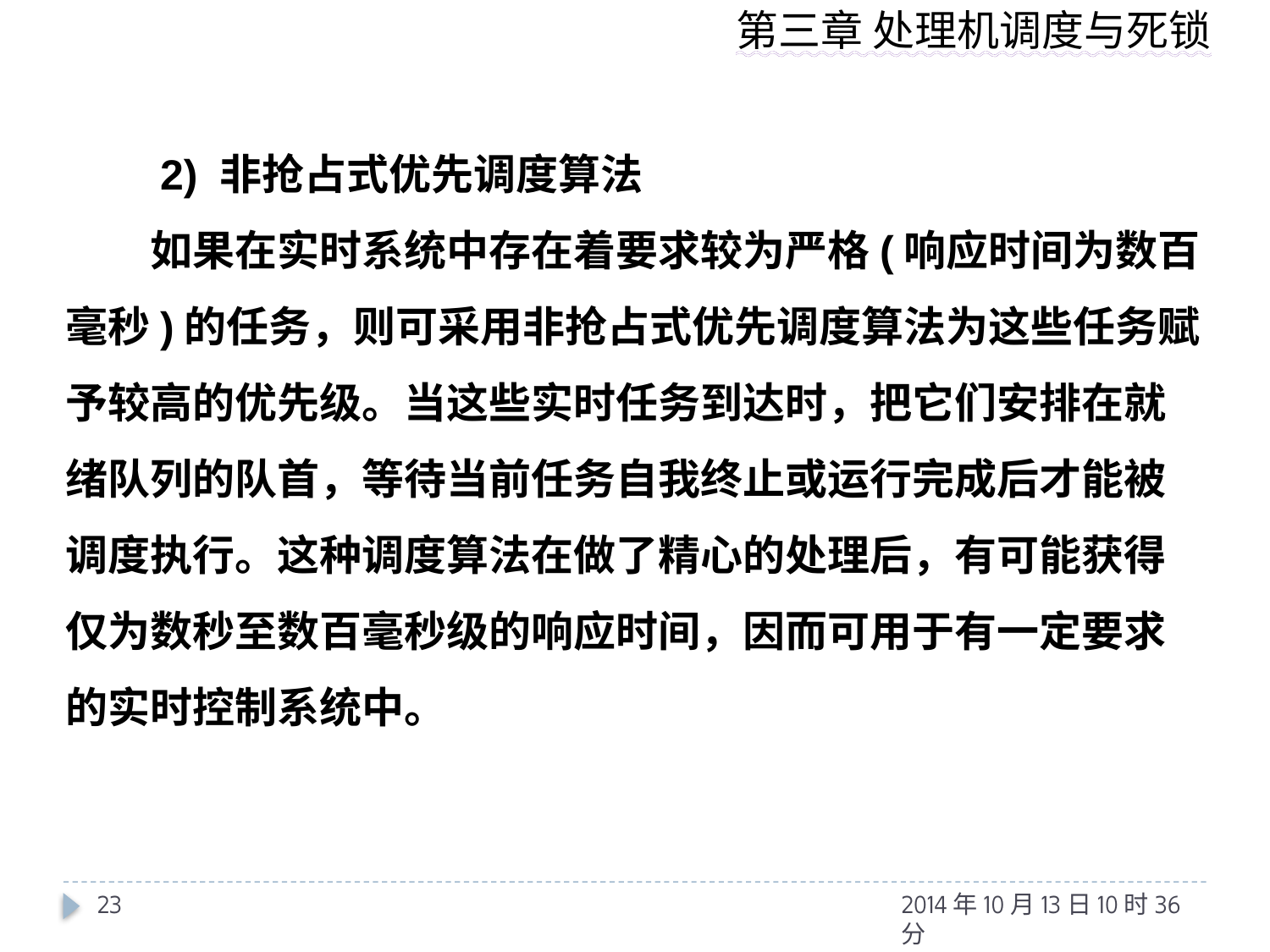

2) 非抢占式优先调度算法
　　如果在实时系统中存在着要求较为严格(响应时间为数百毫秒)的任务，则可采用非抢占式优先调度算法为这些任务赋予较高的优先级。当这些实时任务到达时，把它们安排在就绪队列的队首，等待当前任务自我终止或运行完成后才能被调度执行。这种调度算法在做了精心的处理后，有可能获得仅为数秒至数百毫秒级的响应时间，因而可用于有一定要求的实时控制系统中。
23
2014年10月13日10时36分